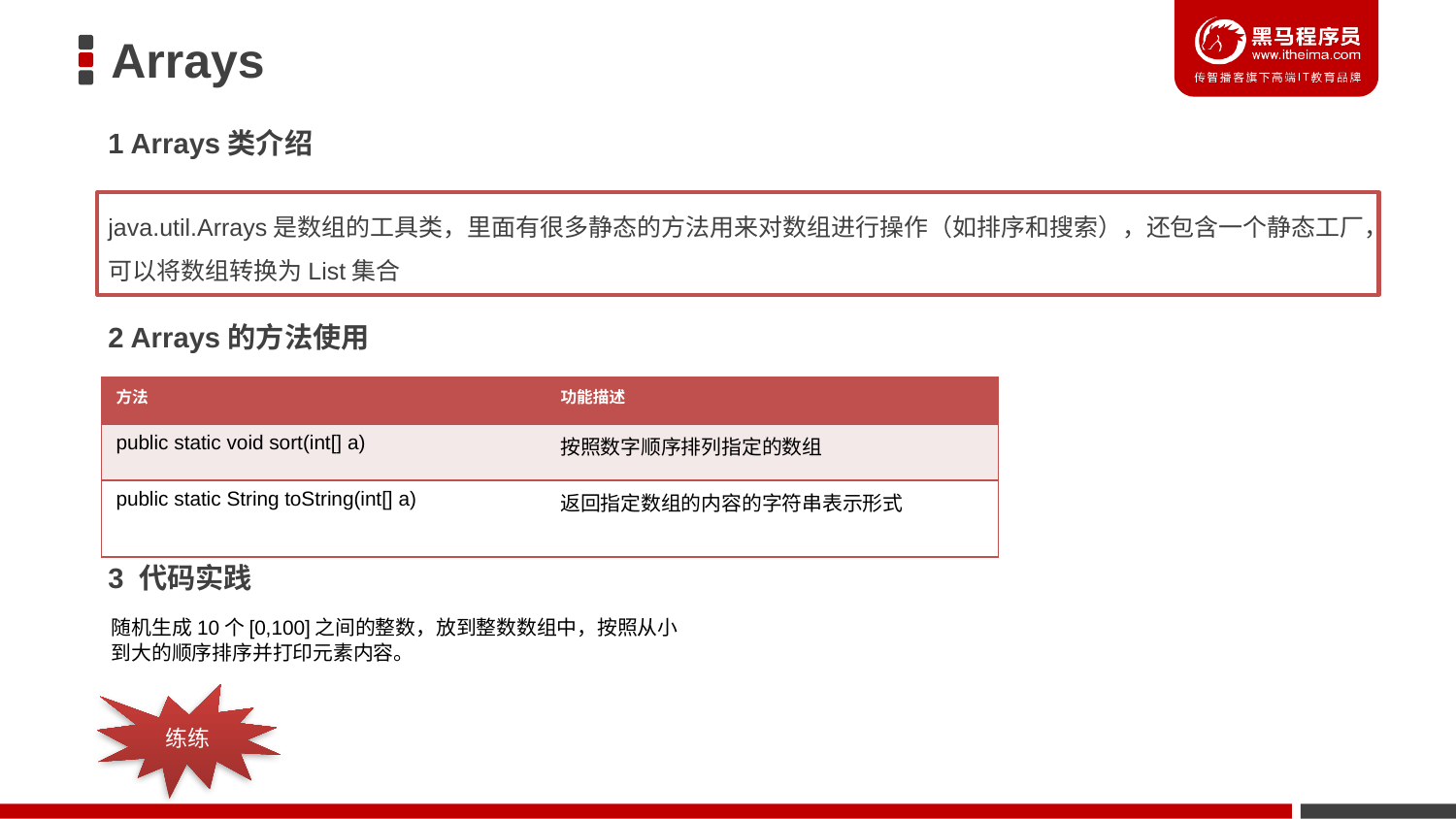

# Arrays
1 Arrays类介绍
java.util.Arrays是数组的工具类，里面有很多静态的方法用来对数组进行操作（如排序和搜索），还包含一个静态工厂，可以将数组转换为List集合
2 Arrays的方法使用
| 方法 | 功能描述 |
| --- | --- |
| public static void sort(int[] a) | 按照数字顺序排列指定的数组 |
| public static String toString(int[] a) | 返回指定数组的内容的字符串表示形式 |
3 代码实践
随机生成10个[0,100]之间的整数，放到整数数组中，按照从小到大的顺序排序并打印元素内容。

练练